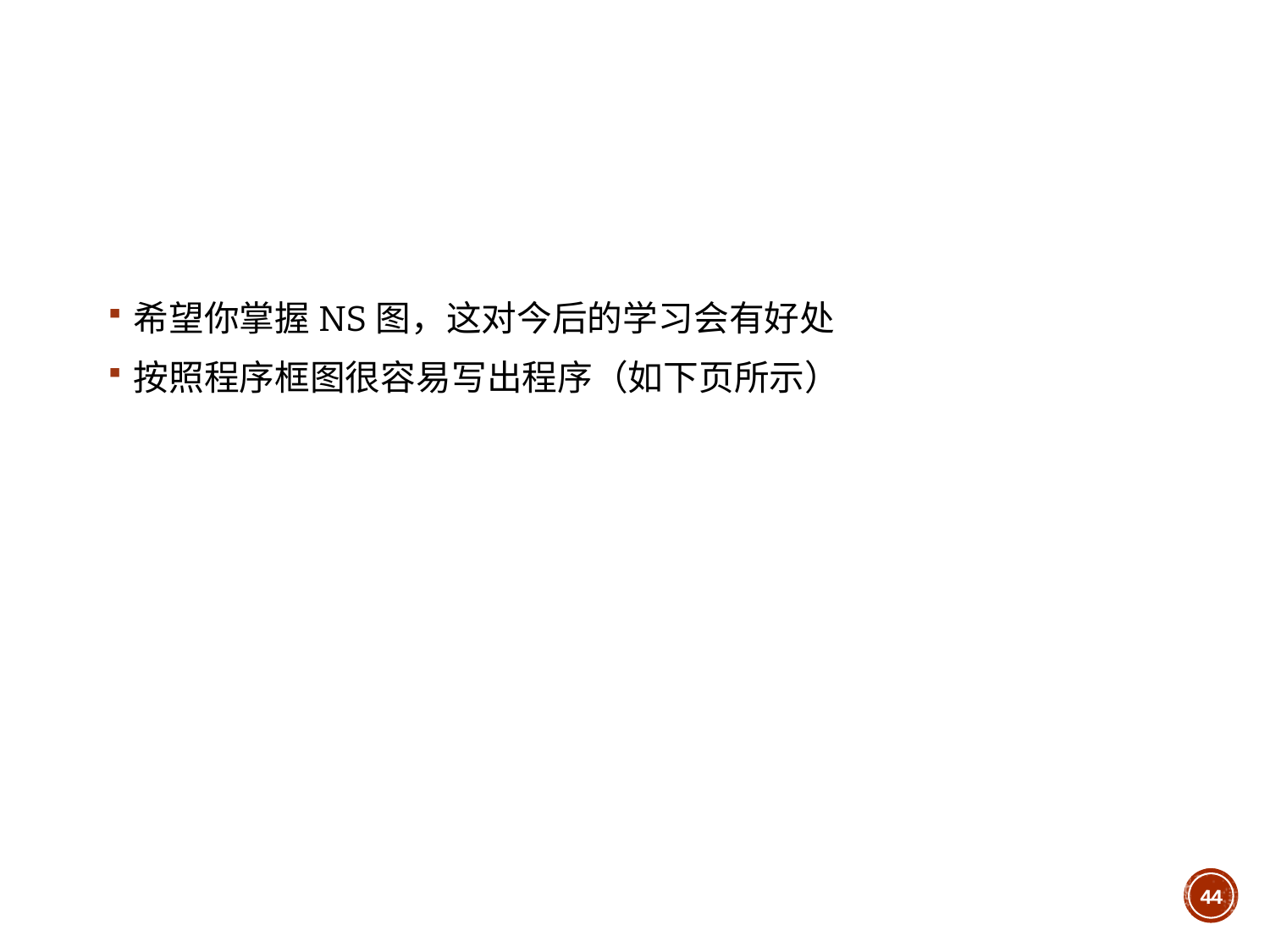

#
希望你掌握NS图，这对今后的学习会有好处
按照程序框图很容易写出程序（如下页所示）

44